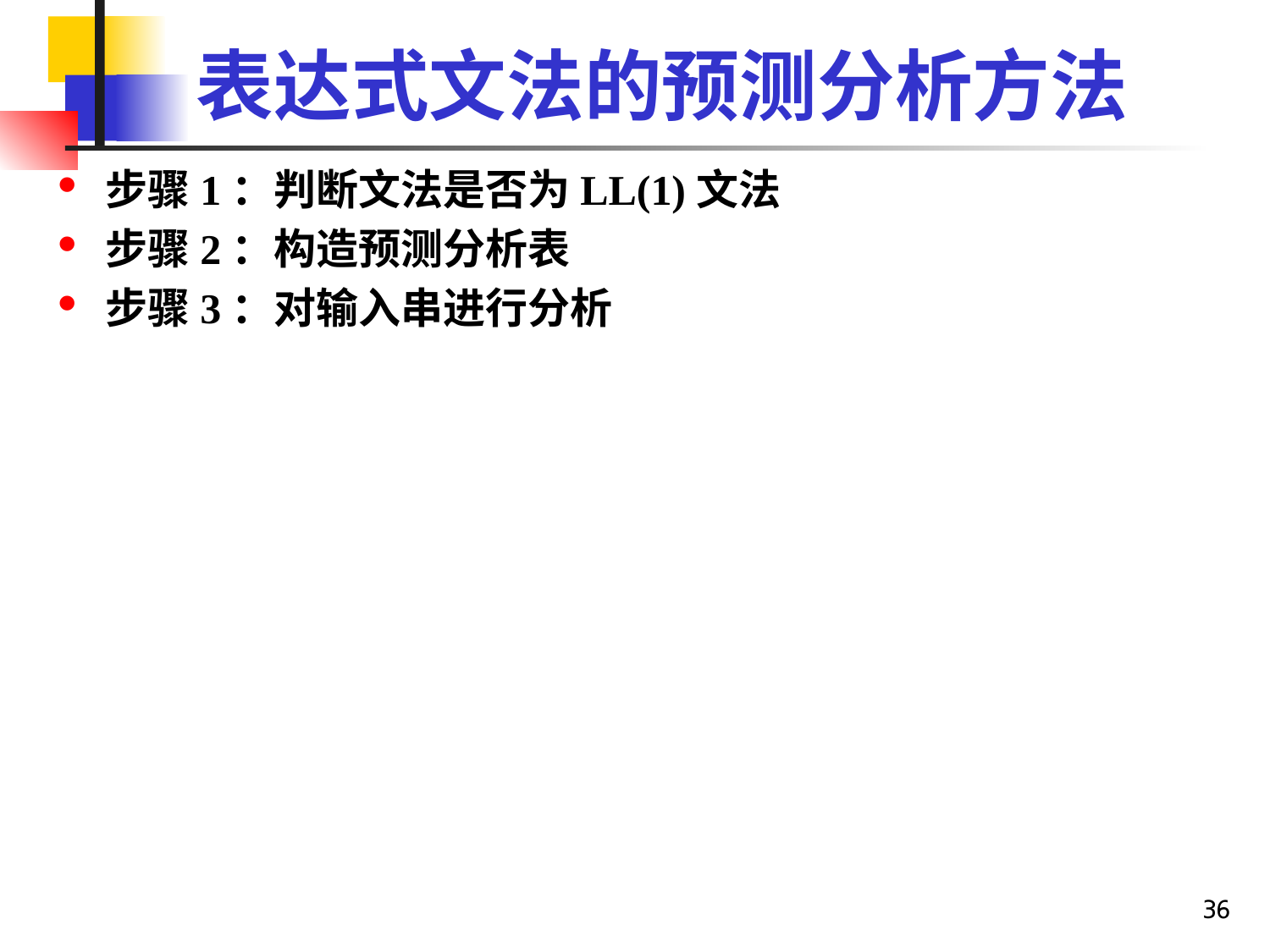

# 表达式文法的预测分析方法
步骤1：判断文法是否为LL(1)文法
步骤2：构造预测分析表
步骤3：对输入串进行分析
36